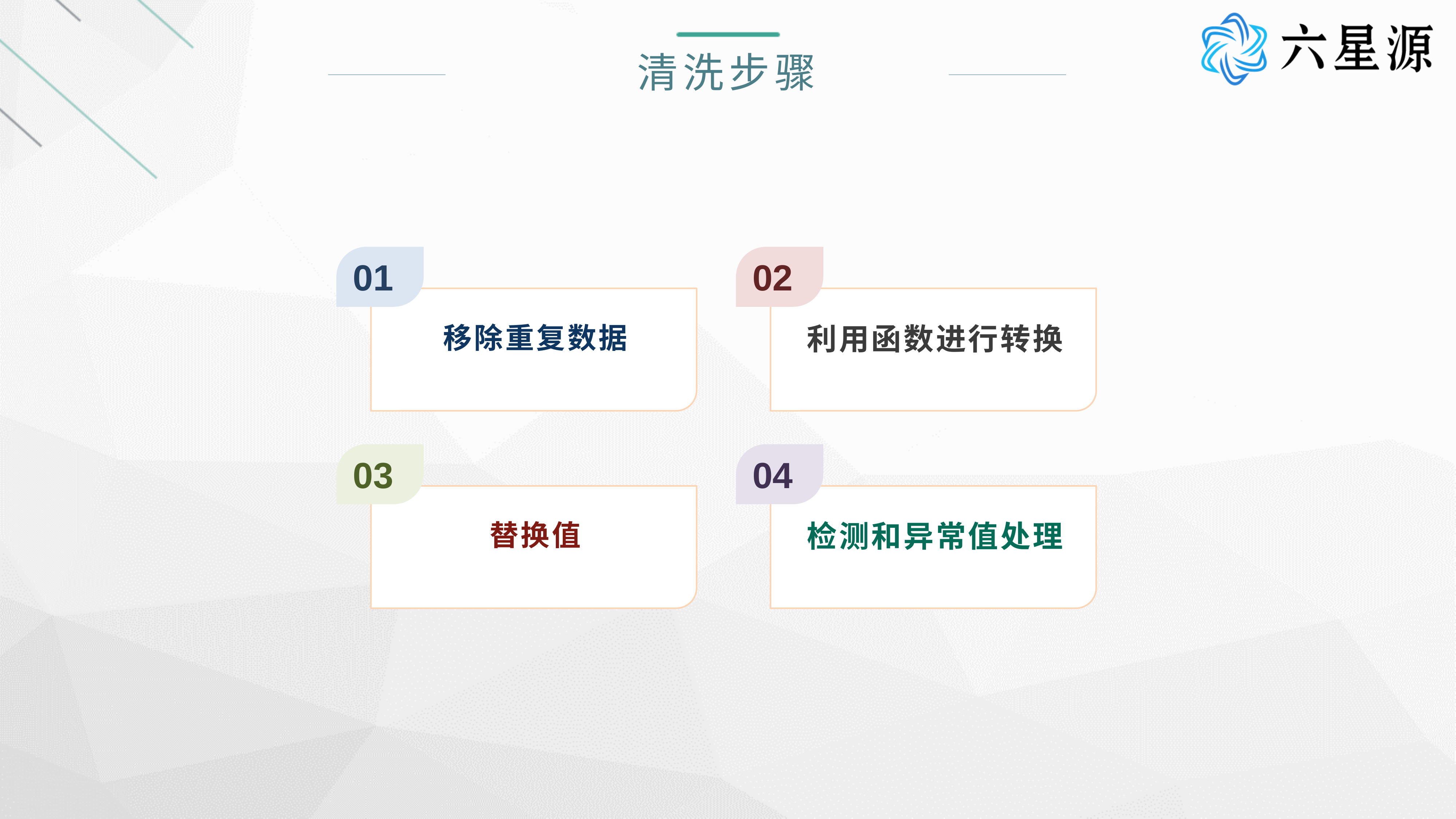

清洗步骤

02
01

移除重复数据
利用函数进行转换

03
04

替换值
检测和异常值处理